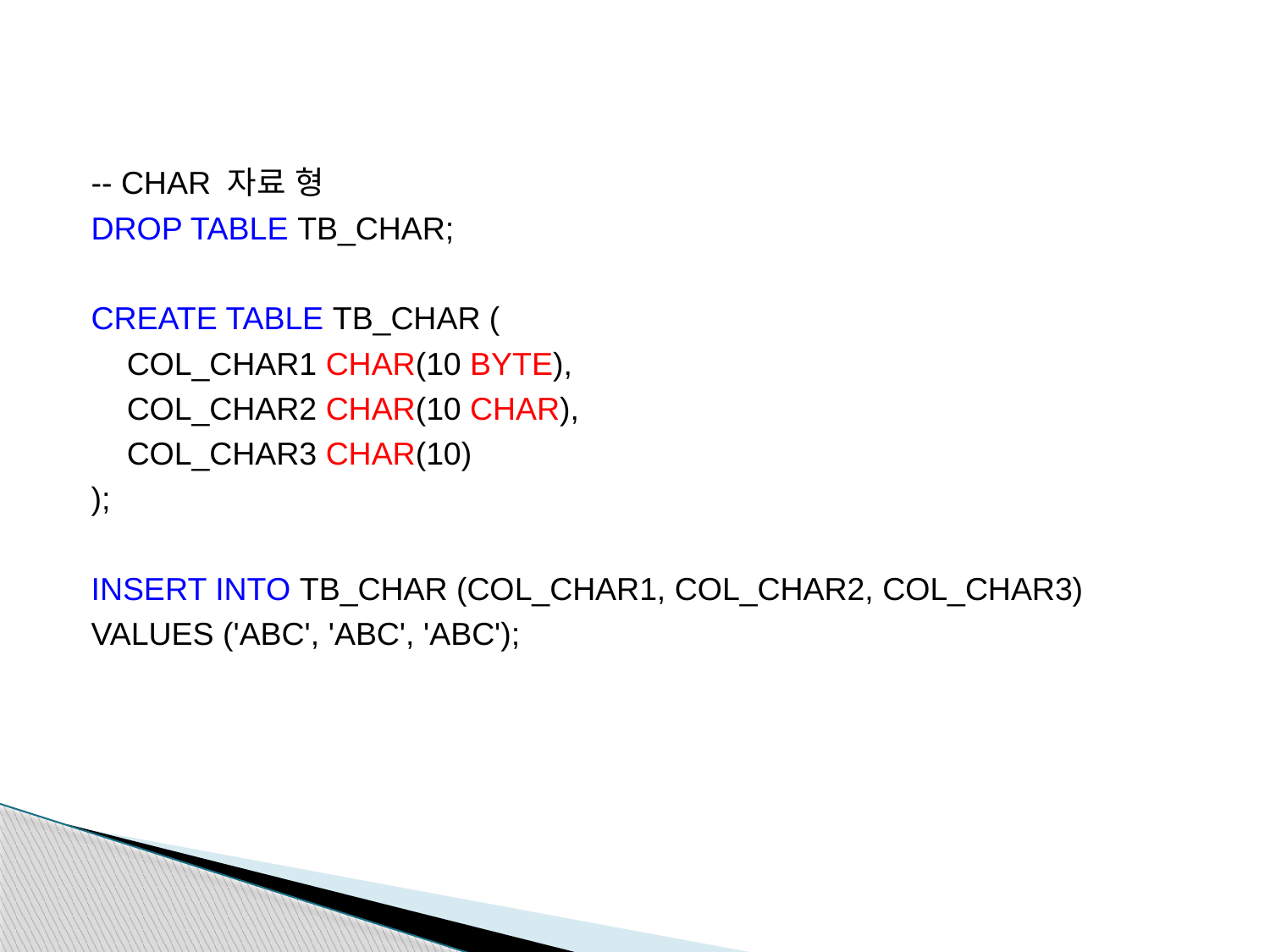

-- CHAR 자료 형
DROP TABLE TB_CHAR;

CREATE TABLE TB_CHAR (
    COL_CHAR1 CHAR(10 BYTE),
    COL_CHAR2 CHAR(10 CHAR),
    COL_CHAR3 CHAR(10)
);

INSERT INTO TB_CHAR (COL_CHAR1, COL_CHAR2, COL_CHAR3)
VALUES ('ABC', 'ABC', 'ABC');